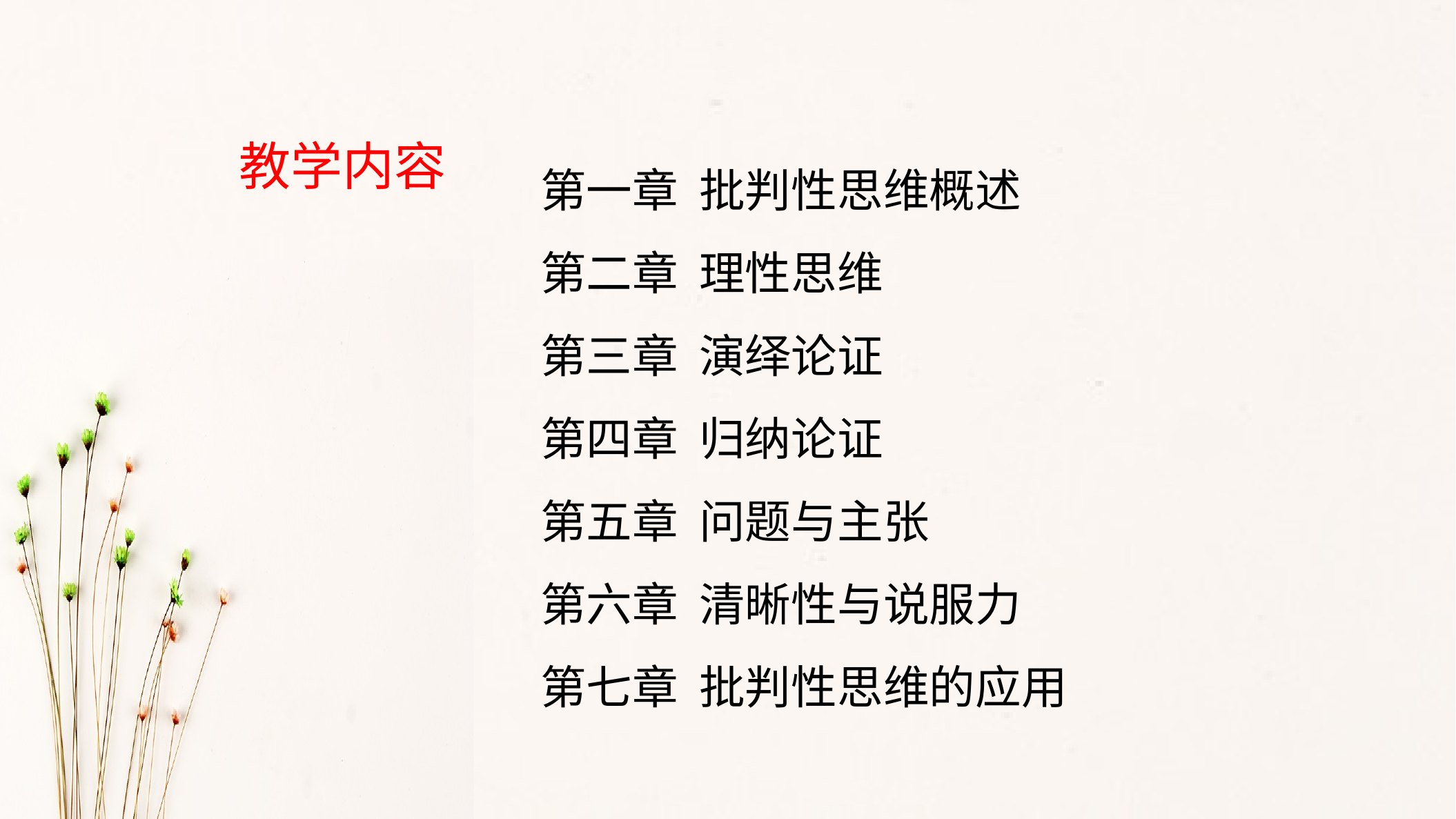

教学内容
第一章  批判性思维概述
第二章  理性思维
第三章  演绎论证
第四章  归纳论证
第五章  问题与主张
第六章  清晰性与说服力
第七章  批判性思维的应用